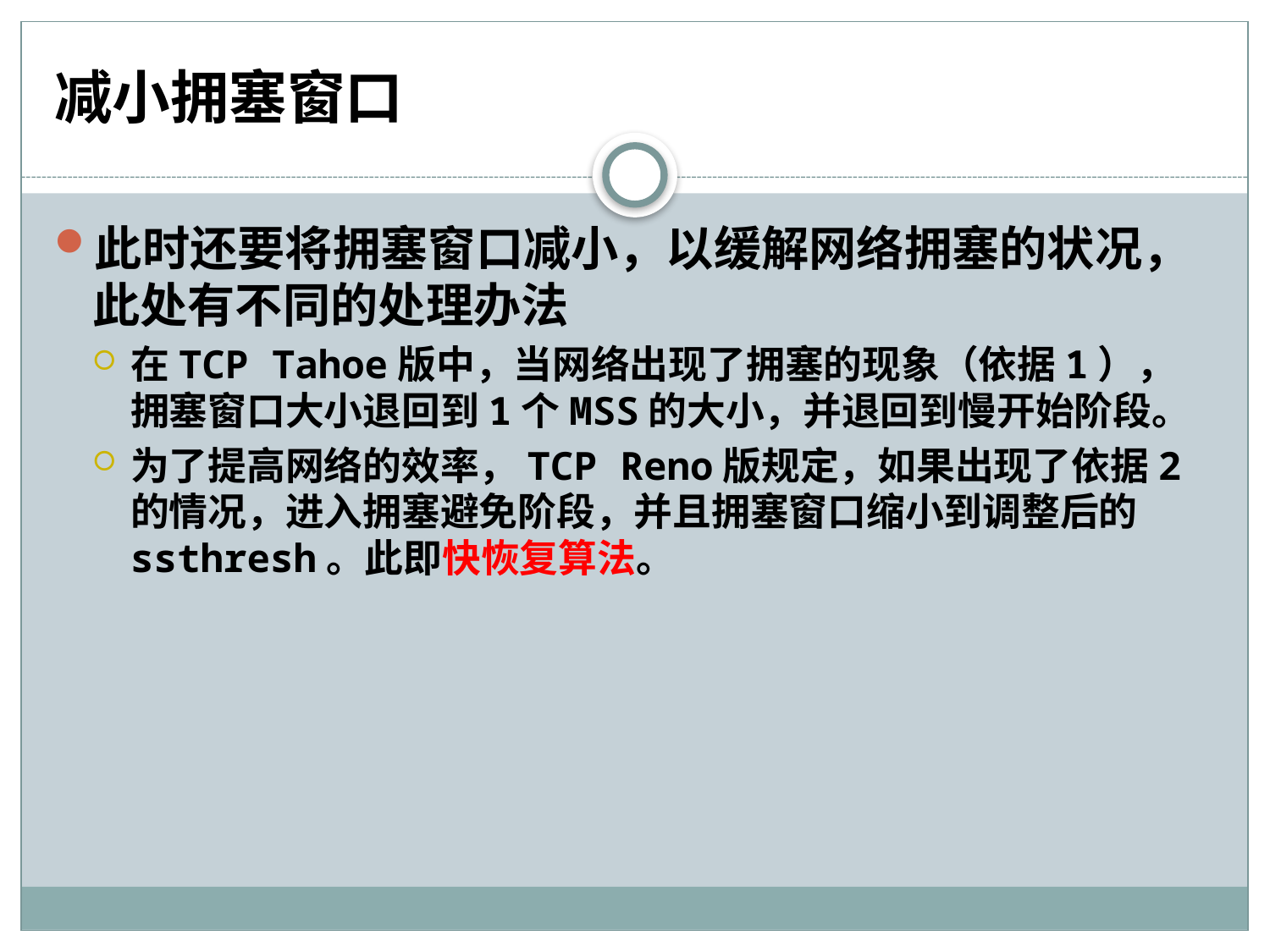

# 减小拥塞窗口
此时还要将拥塞窗口减小，以缓解网络拥塞的状况，此处有不同的处理办法
在TCP Tahoe版中，当网络出现了拥塞的现象（依据1），拥塞窗口大小退回到1个MSS的大小，并退回到慢开始阶段。
为了提高网络的效率，TCP Reno版规定，如果出现了依据2的情况，进入拥塞避免阶段，并且拥塞窗口缩小到调整后的ssthresh。此即快恢复算法。